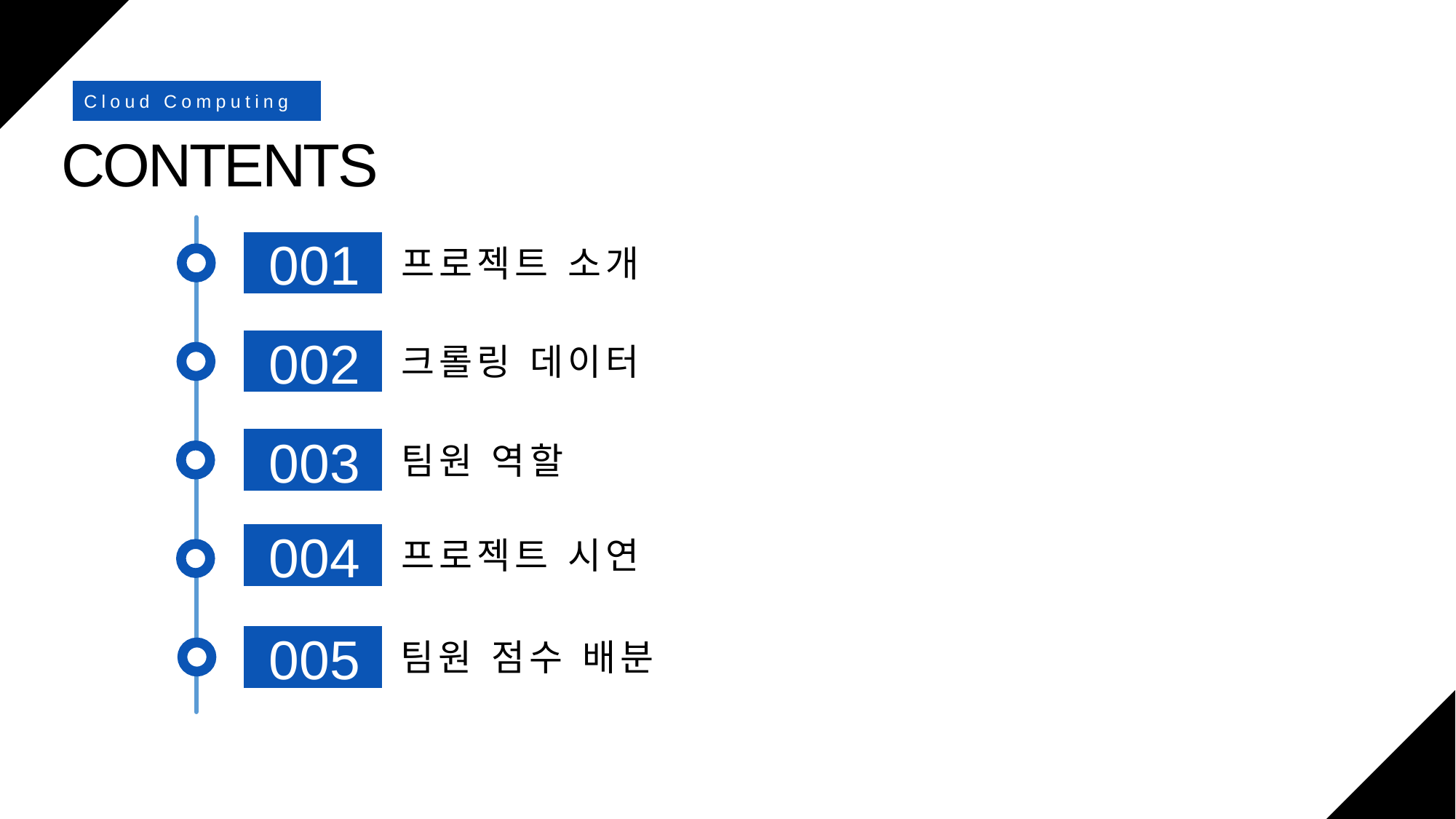

Cloud Computing
CONTENTS
001

프로젝트 소개

002

크롤링 데이터

003

팀원 역할

004

프로젝트 시연

005

팀원 점수 배분